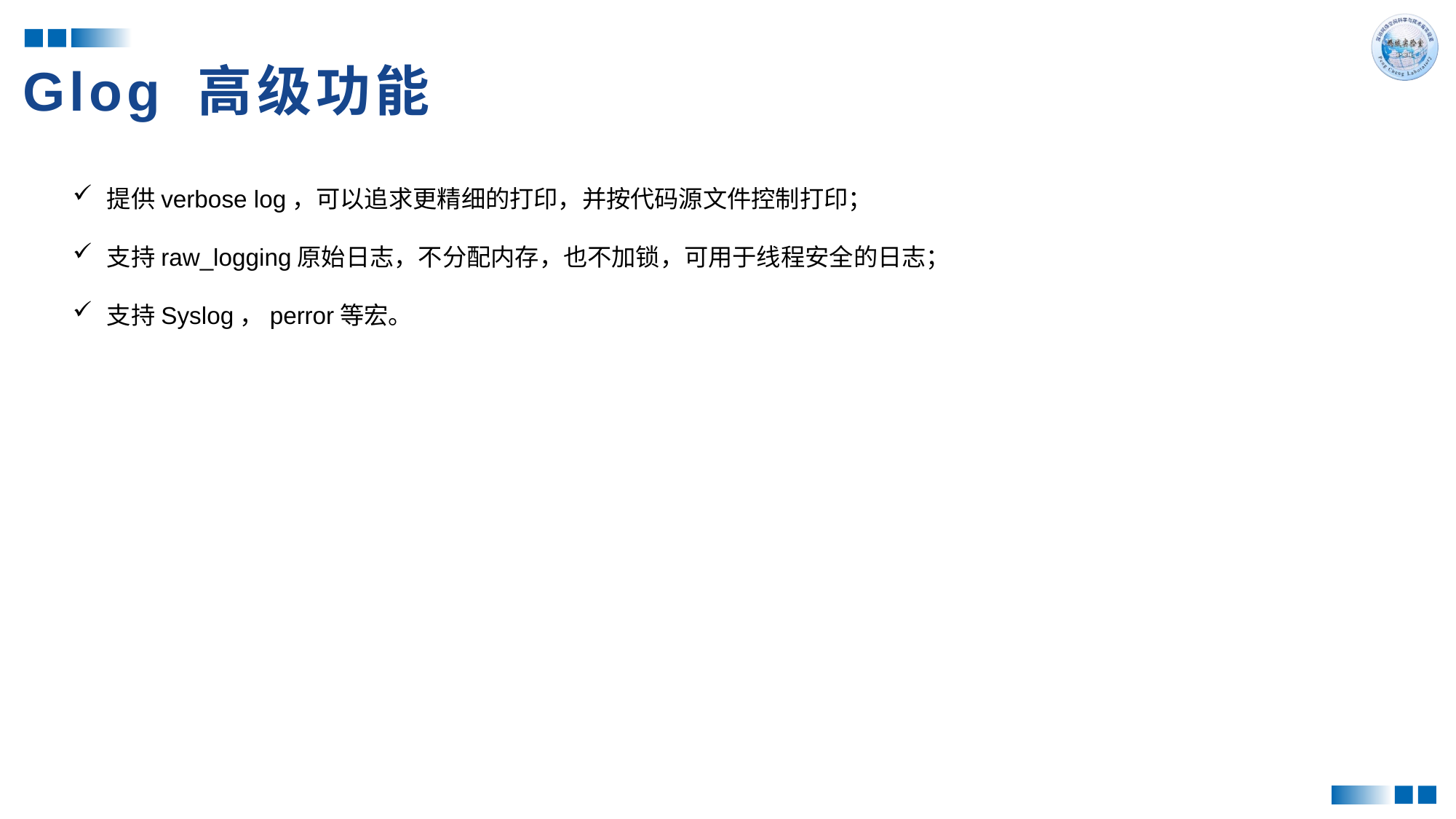

Glog 高级功能
提供verbose log，可以追求更精细的打印，并按代码源文件控制打印；

支持raw_logging原始日志，不分配内存，也不加锁，可用于线程安全的日志；

支持Syslog，perror等宏。